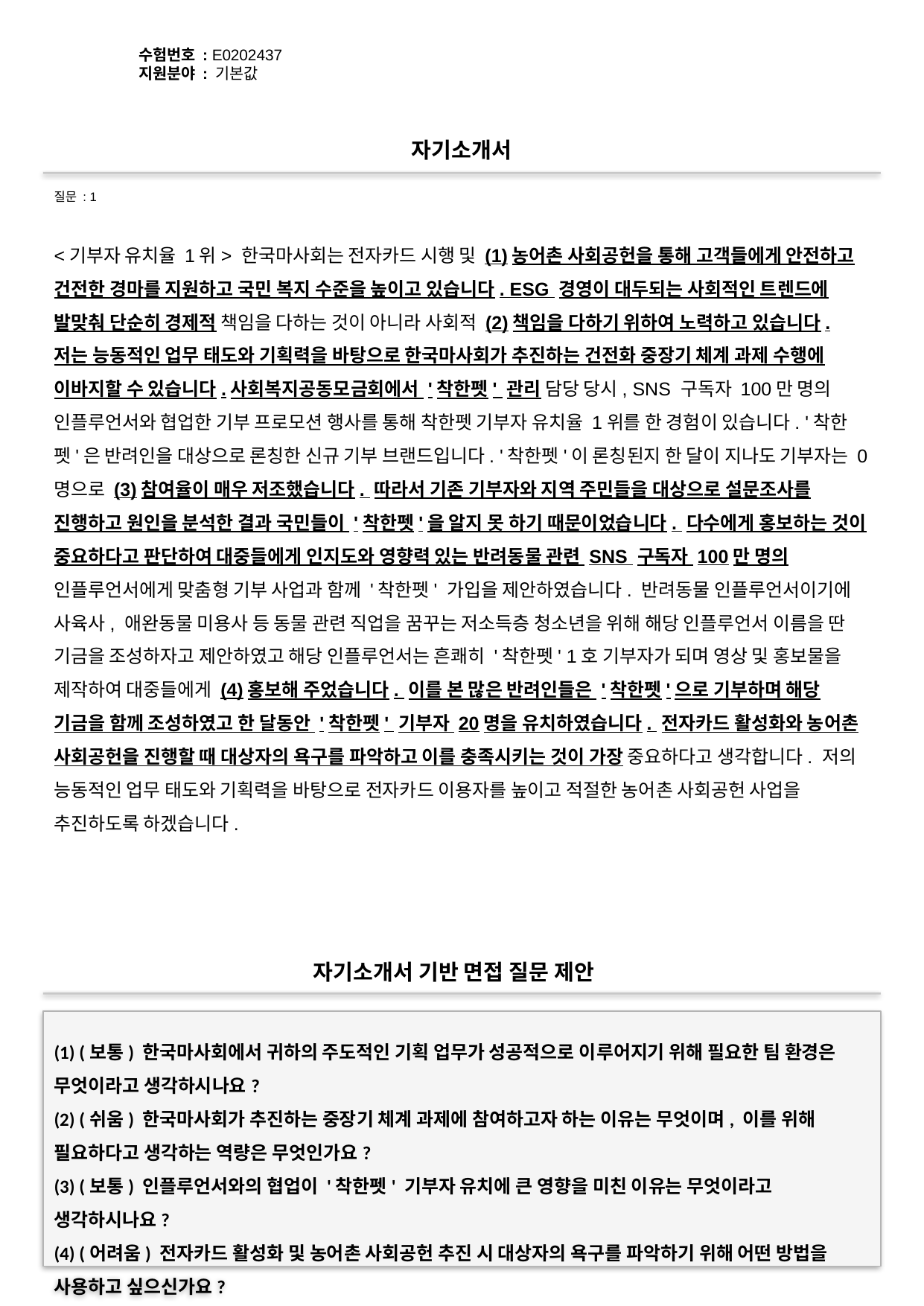

수험번호 : E0202437
지원분야 : 기본값
#

자기소개서

질문 : 1

<기부자 유치율 1위> 한국마사회는 전자카드 시행 및 (1)농어촌 사회공헌을 통해 고객들에게 안전하고 건전한 경마를 지원하고 국민 복지 수준을 높이고 있습니다. ESG 경영이 대두되는 사회적인 트렌드에 발맞춰 단순히 경제적 책임을 다하는 것이 아니라 사회적 (2)책임을 다하기 위하여 노력하고 있습니다. 저는 능동적인 업무 태도와 기획력을 바탕으로 한국마사회가 추진하는 건전화 중장기 체계 과제 수행에 이바지할 수 있습니다.사회복지공동모금회에서 '착한펫' 관리 담당 당시, SNS 구독자 100만 명의 인플루언서와 협업한 기부 프로모션 행사를 통해 착한펫 기부자 유치율 1위를 한 경험이 있습니다. '착한펫'은 반려인을 대상으로 론칭한 신규 기부 브랜드입니다. '착한펫'이 론칭된지 한 달이 지나도 기부자는 0명으로 (3)참여율이 매우 저조했습니다. 따라서 기존 기부자와 지역 주민들을 대상으로 설문조사를 진행하고 원인을 분석한 결과 국민들이 '착한펫'을 알지 못 하기 때문이었습니다. 다수에게 홍보하는 것이 중요하다고 판단하여 대중들에게 인지도와 영향력 있는 반려동물 관련 SNS 구독자 100만 명의 인플루언서에게 맞춤형 기부 사업과 함께 '착한펫' 가입을 제안하였습니다. 반려동물 인플루언서이기에 사육사, 애완동물 미용사 등 동물 관련 직업을 꿈꾸는 저소득층 청소년을 위해 해당 인플루언서 이름을 딴 기금을 조성하자고 제안하였고 해당 인플루언서는 흔쾌히 '착한펫' 1호 기부자가 되며 영상 및 홍보물을 제작하여 대중들에게 (4)홍보해 주었습니다. 이를 본 많은 반려인들은 '착한펫'으로 기부하며 해당 기금을 함께 조성하였고 한 달동안 '착한펫' 기부자 20명을 유치하였습니다. 전자카드 활성화와 농어촌 사회공헌을 진행할 때 대상자의 욕구를 파악하고 이를 충족시키는 것이 가장 중요하다고 생각합니다. 저의 능동적인 업무 태도와 기획력을 바탕으로 전자카드 이용자를 높이고 적절한 농어촌 사회공헌 사업을 추진하도록 하겠습니다.

자기소개서 기반 면접 질문 제안

(1) (보통) 한국마사회에서 귀하의 주도적인 기획 업무가 성공적으로 이루어지기 위해 필요한 팀 환경은 무엇이라고 생각하시나요?
(2) (쉬움) 한국마사회가 추진하는 중장기 체계 과제에 참여하고자 하는 이유는 무엇이며, 이를 위해 필요하다고 생각하는 역량은 무엇인가요?
(3) (보통) 인플루언서와의 협업이 '착한펫' 기부자 유치에 큰 영향을 미친 이유는 무엇이라고 생각하시나요?
(4) (어려움) 전자카드 활성화 및 농어촌 사회공헌 추진 시 대상자의 욕구를 파악하기 위해 어떤 방법을 사용하고 싶으신가요?